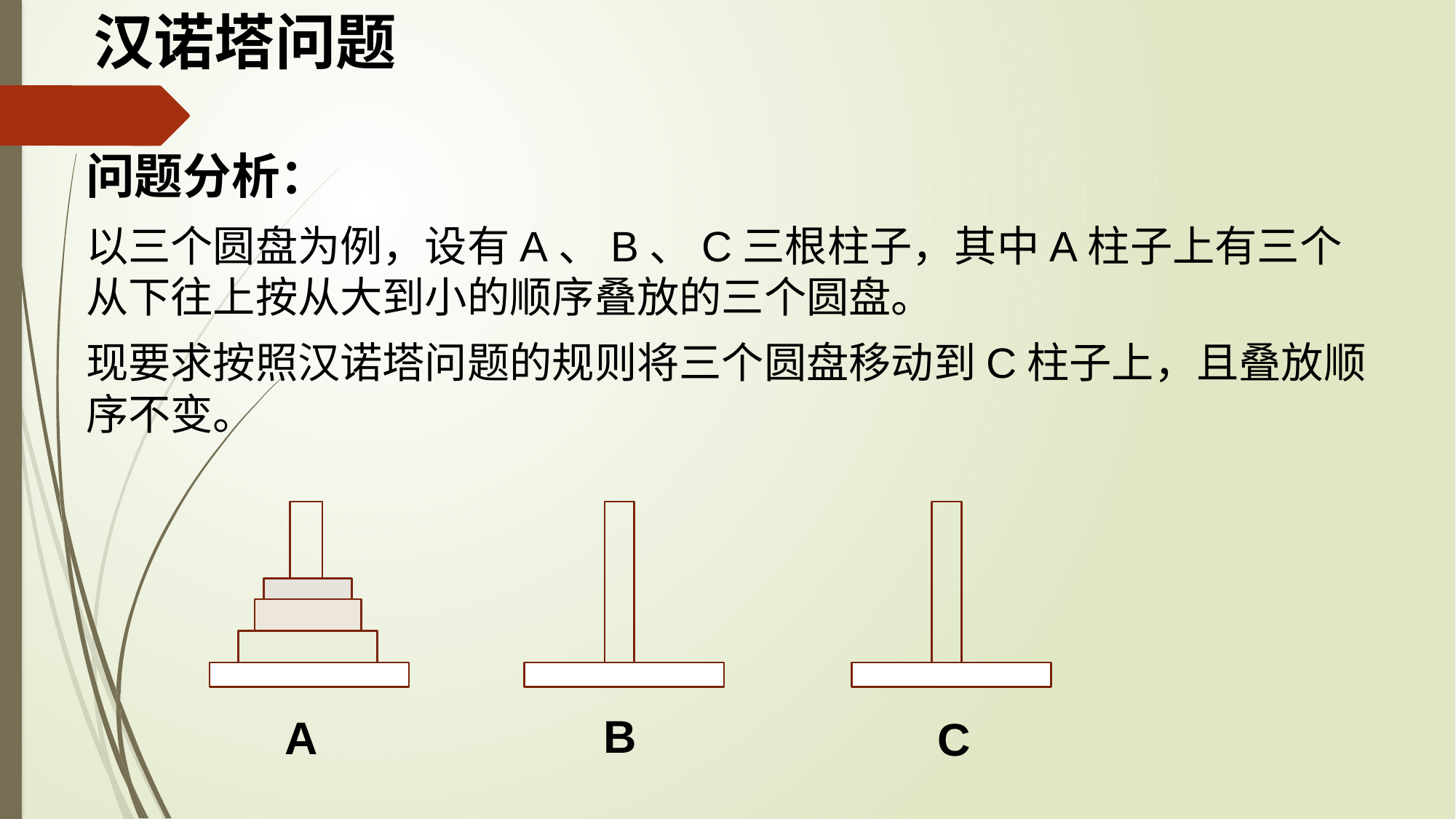

汉诺塔问题
问题分析：
以三个圆盘为例，设有A、B、C三根柱子，其中A柱子上有三个从下往上按从大到小的顺序叠放的三个圆盘。
现要求按照汉诺塔问题的规则将三个圆盘移动到C柱子上，且叠放顺序不变。

    B
    A
    C